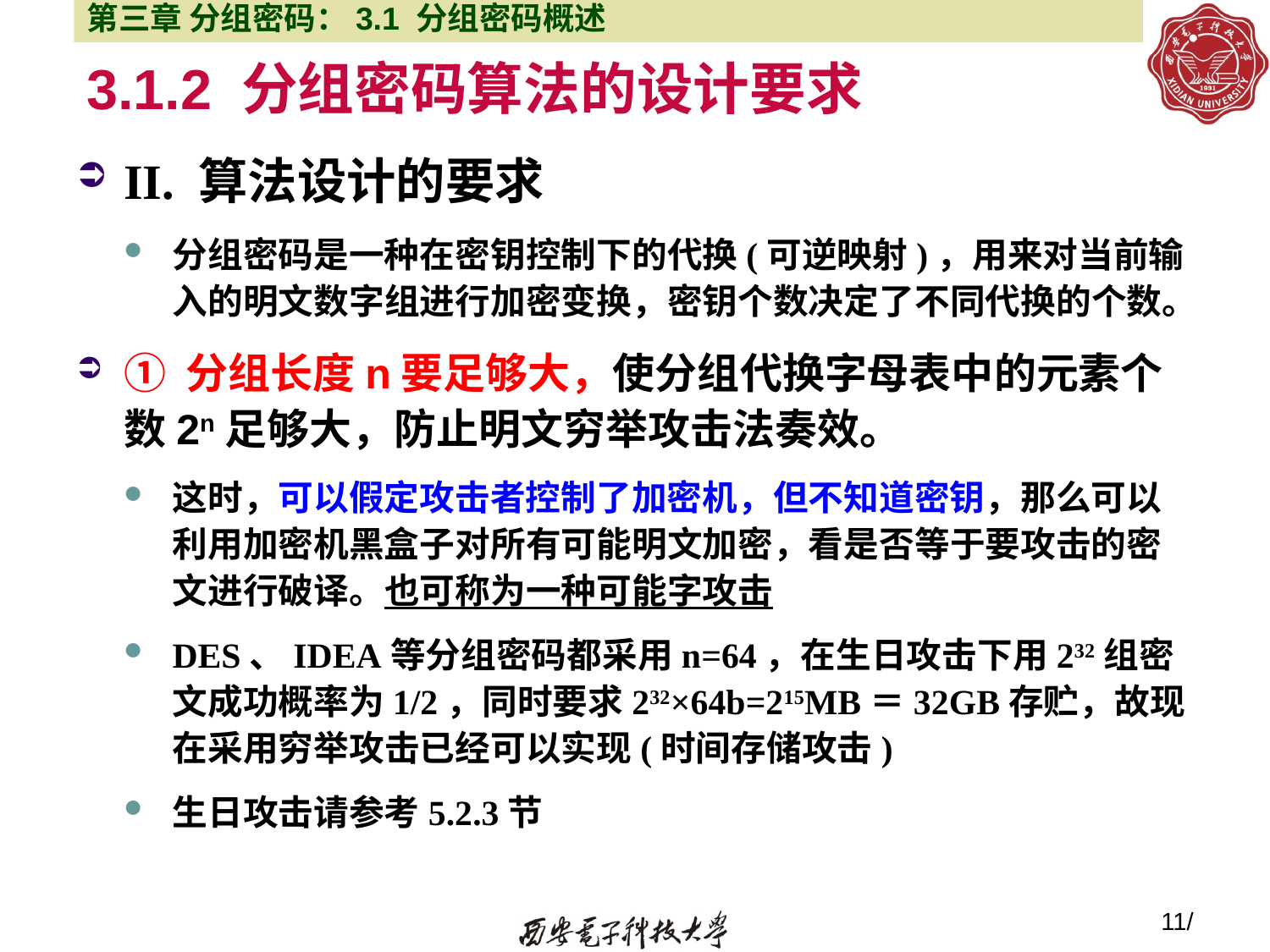

第三章 分组密码：3.1 分组密码概述
# 3.1.2 分组密码算法的设计要求
II. 算法设计的要求
分组密码是一种在密钥控制下的代换(可逆映射)，用来对当前输入的明文数字组进行加密变换，密钥个数决定了不同代换的个数。
① 分组长度n要足够大，使分组代换字母表中的元素个数2n足够大，防止明文穷举攻击法奏效。
这时，可以假定攻击者控制了加密机，但不知道密钥，那么可以利用加密机黑盒子对所有可能明文加密，看是否等于要攻击的密文进行破译。也可称为一种可能字攻击
DES、IDEA等分组密码都采用n=64，在生日攻击下用232组密文成功概率为1/2，同时要求232×64b=215MB＝32GB存贮，故现在采用穷举攻击已经可以实现(时间存储攻击)
生日攻击请参考5.2.3节
11/